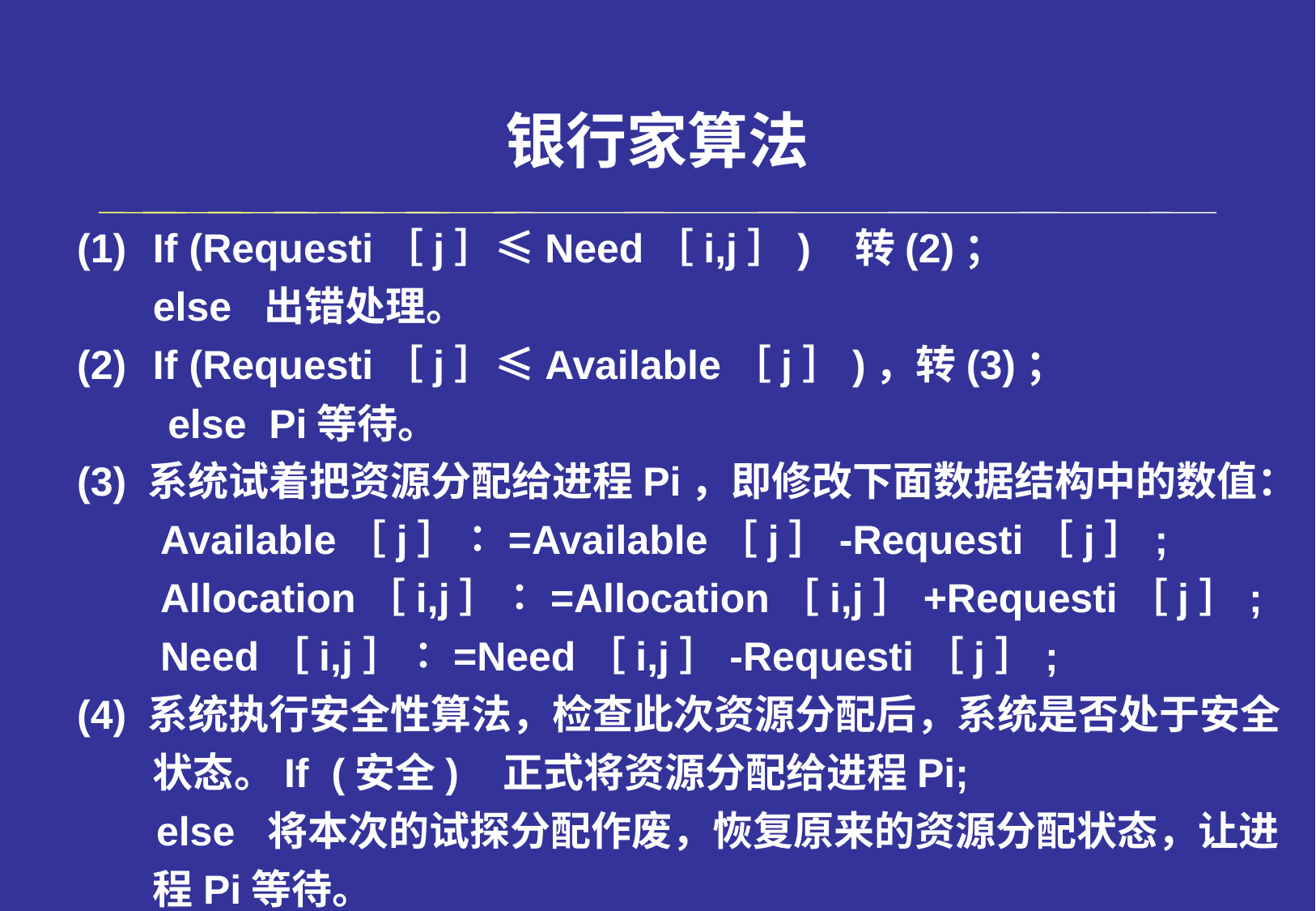

# 银行家算法
(1)	If (Requesti［j］≤Need［i,j］)   转(2)；
 	else  出错处理。
If (Requesti［j］≤Available［j］)，转(3)；
        else  Pi等待。
(3) 系统试着把资源分配给进程Pi，即修改下面数据结构中的数值：
  Available［j］∶=Available［j］-Requesti［j］;
  Allocation［i,j］∶=Allocation［i,j］+Requesti［j］;
  Need［i,j］∶=Need［i,j］-Requesti［j］;
(4) 系统执行安全性算法，检查此次资源分配后，系统是否处于安全状态。If  (安全)   正式将资源分配给进程Pi;
       else  将本次的试探分配作废，恢复原来的资源分配状态，让进程Pi等待。